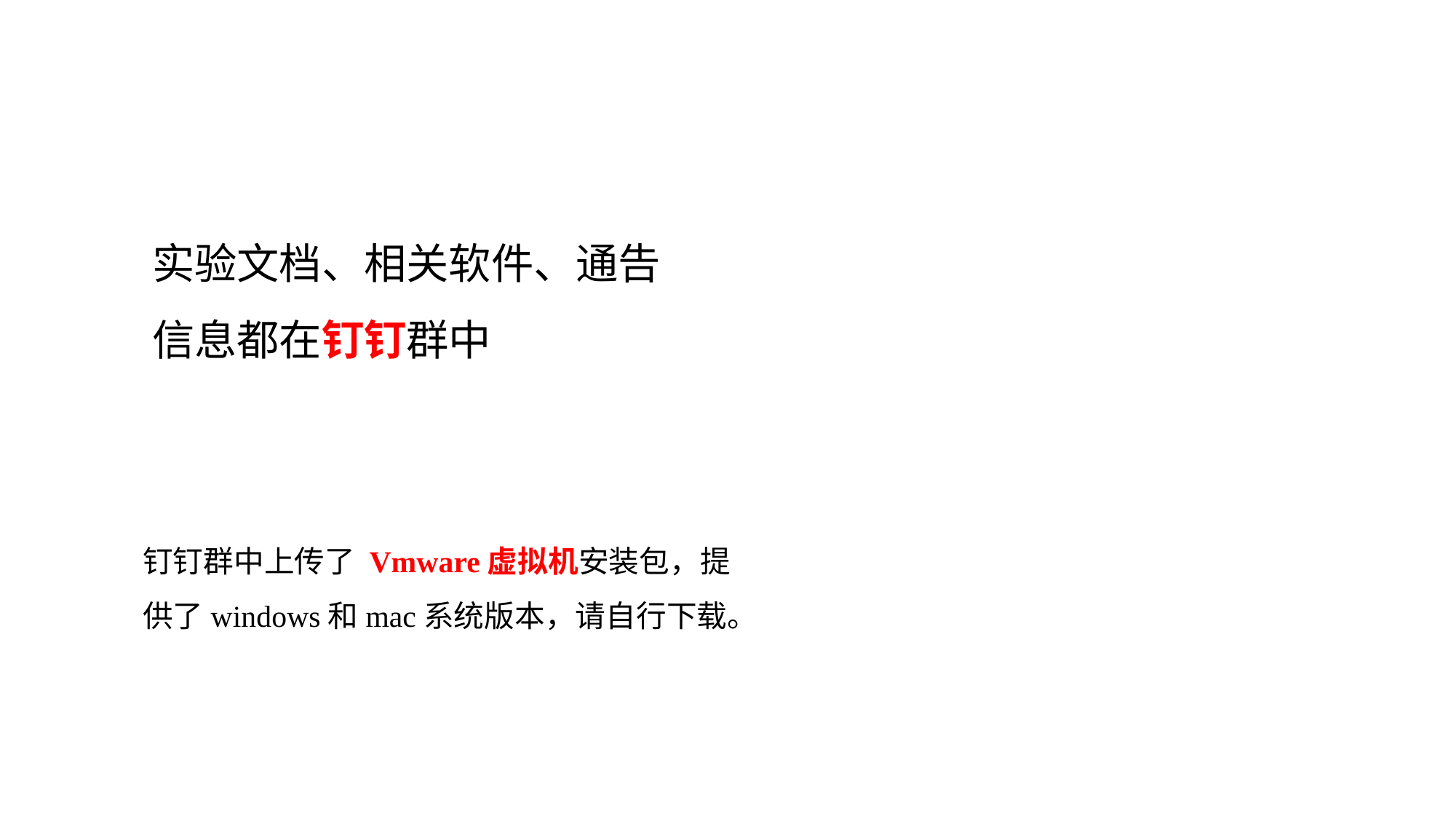

实验文档、相关软件、通告信息都在钉钉群中

钉钉群中上传了 Vmware虚拟机安装包，提供了windows和mac系统版本，请自行下载。